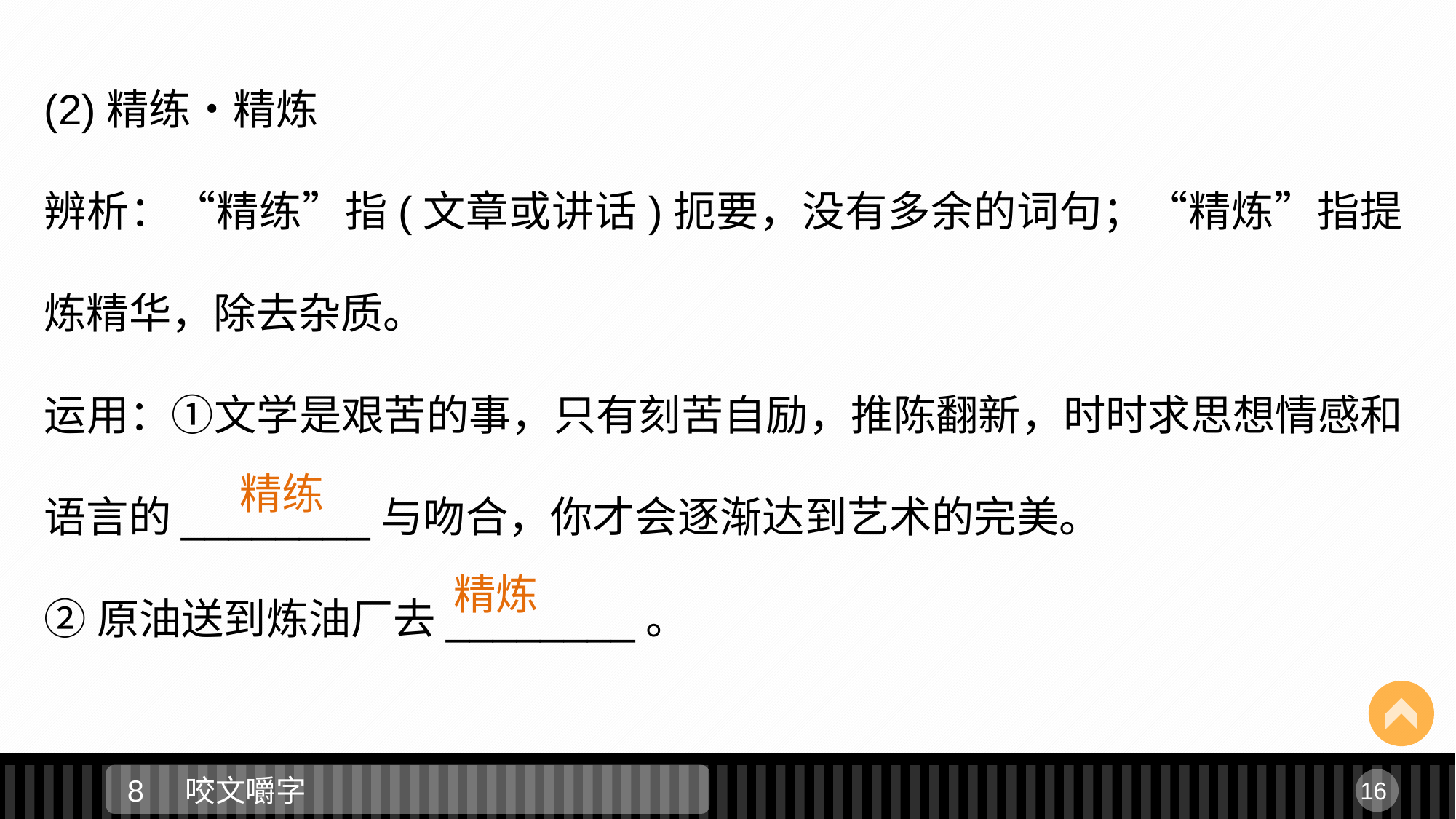

(2)精练•精炼
辨析：“精练”指(文章或讲话)扼要，没有多余的词句；“精炼”指提炼精华，除去杂质。
运用：①文学是艰苦的事，只有刻苦自励，推陈翻新，时时求思想情感和语言的________与吻合，你才会逐渐达到艺术的完美。
②原油送到炼油厂去________。
精练
精炼